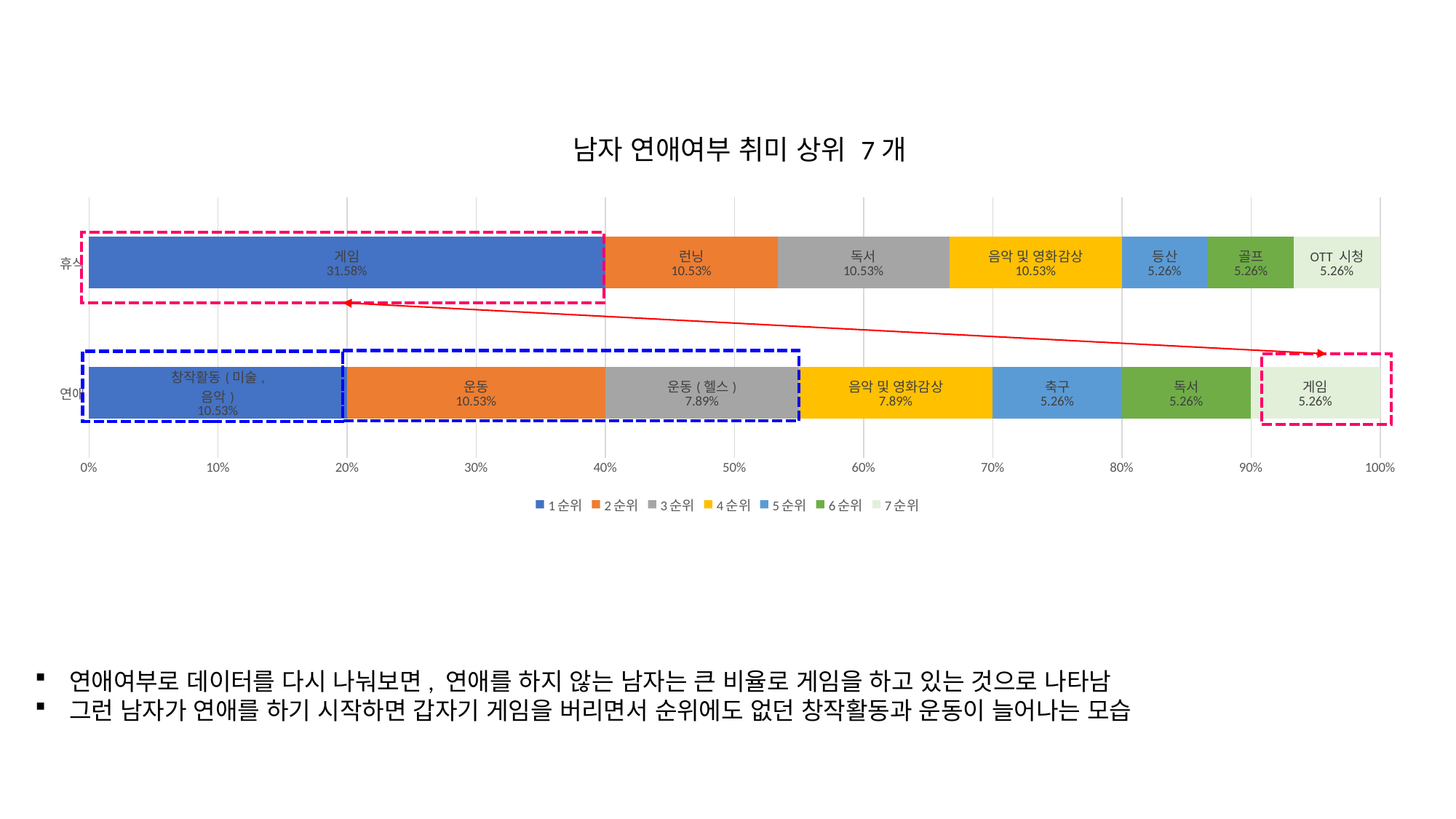

남자 연애여부 취미 상위 7개

### Chart

| Category | 1순위 | 2순위 | 3순위 | 4순위 | 5순위 | 6순위 | 7순위 |
|---|---|---|---|---|---|---|---|
| 연애 | 0.10526315789 | 0.10526315789 | 0.07894736842 | 0.07894736842 | 0.05263157895 | 0.05263157895 | 0.05263157895 |
| 휴식 | 0.31578947368 | 0.10526315789 | 0.10526315789 | 0.10526315789 | 0.05263157895 | 0.05263157895 | 0.05263157895 |

연애여부로 데이터를 다시 나눠보면, 연애를 하지 않는 남자는 큰 비율로 게임을 하고 있는 것으로 나타남
그런 남자가 연애를 하기 시작하면 갑자기 게임을 버리면서 순위에도 없던 창작활동과 운동이 늘어나는 모습